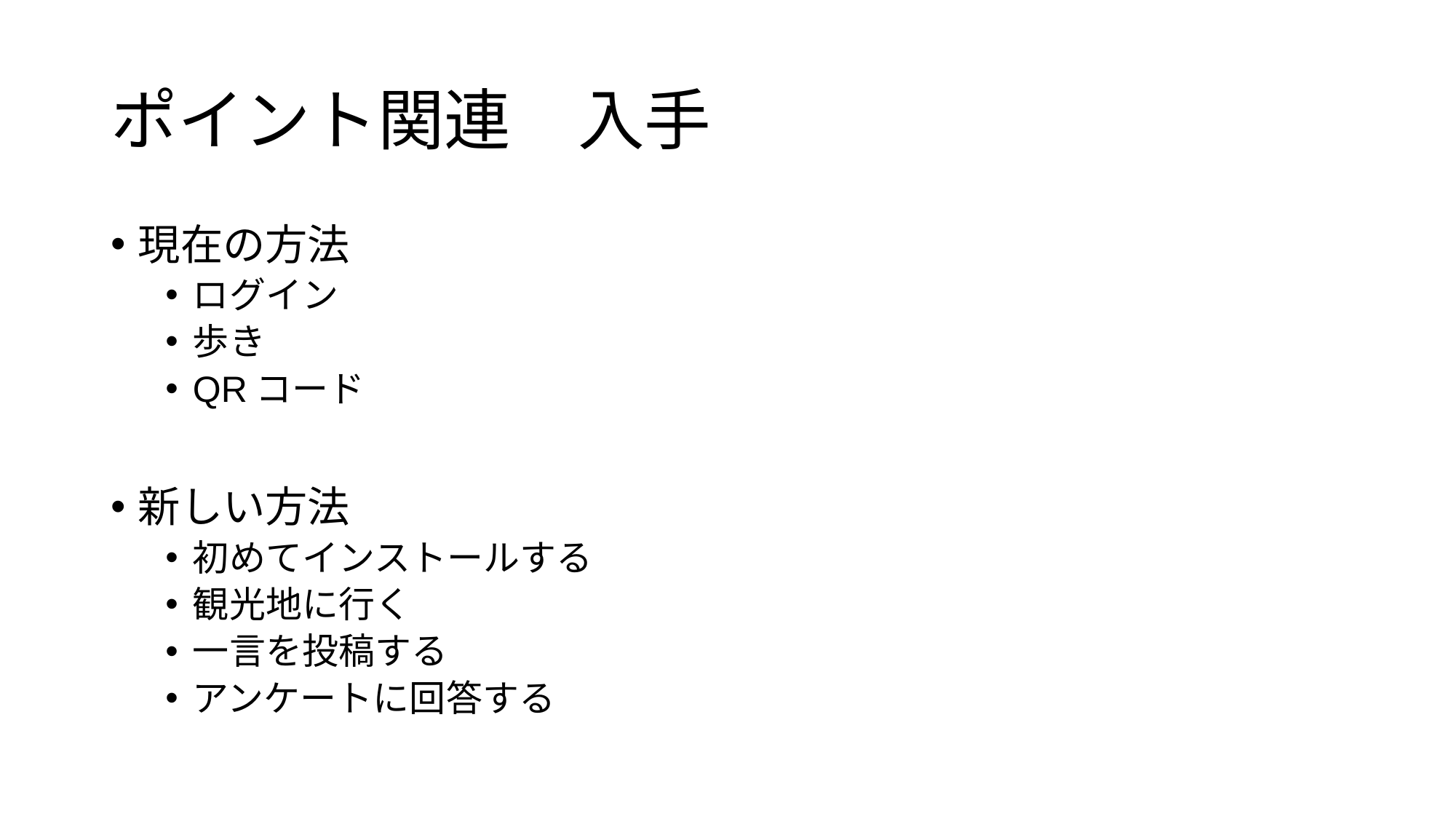

# ポイント関連　入手
現在の方法
ログイン
歩き
QRコード

新しい方法
初めてインストールする
観光地に行く
一言を投稿する
アンケートに回答する